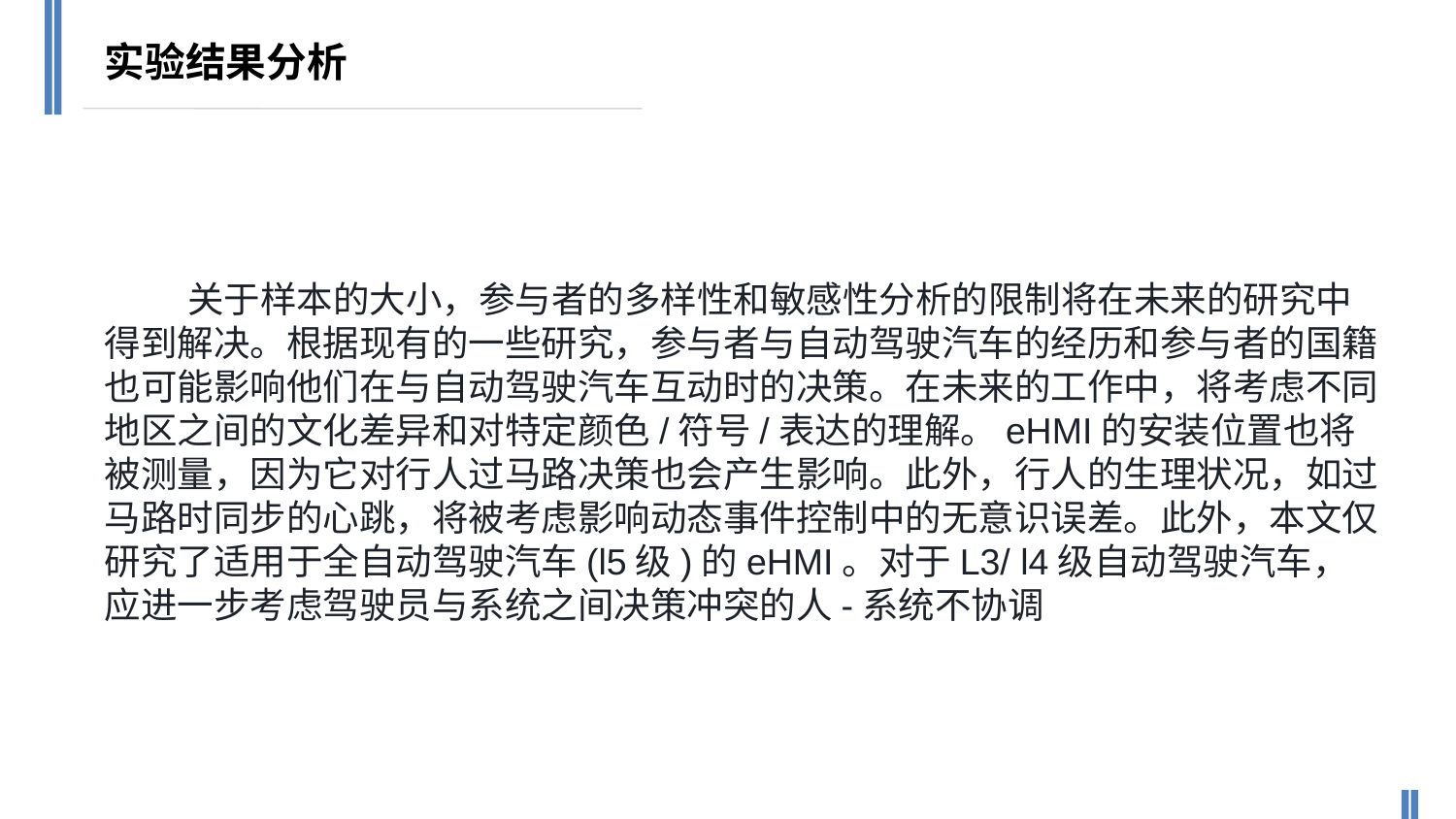

实验结果分析
         关于样本的大小，参与者的多样性和敏感性分析的限制将在未来的研究中得到解决。根据现有的一些研究，参与者与自动驾驶汽车的经历和参与者的国籍也可能影响他们在与自动驾驶汽车互动时的决策。在未来的工作中，将考虑不同地区之间的文化差异和对特定颜色/符号/表达的理解。eHMI的安装位置也将被测量，因为它对行人过马路决策也会产生影响。此外，行人的生理状况，如过马路时同步的心跳，将被考虑影响动态事件控制中的无意识误差。此外，本文仅研究了适用于全自动驾驶汽车(l5级)的eHMI。对于L3/ l4级自动驾驶汽车，应进一步考虑驾驶员与系统之间决策冲突的人-系统不协调